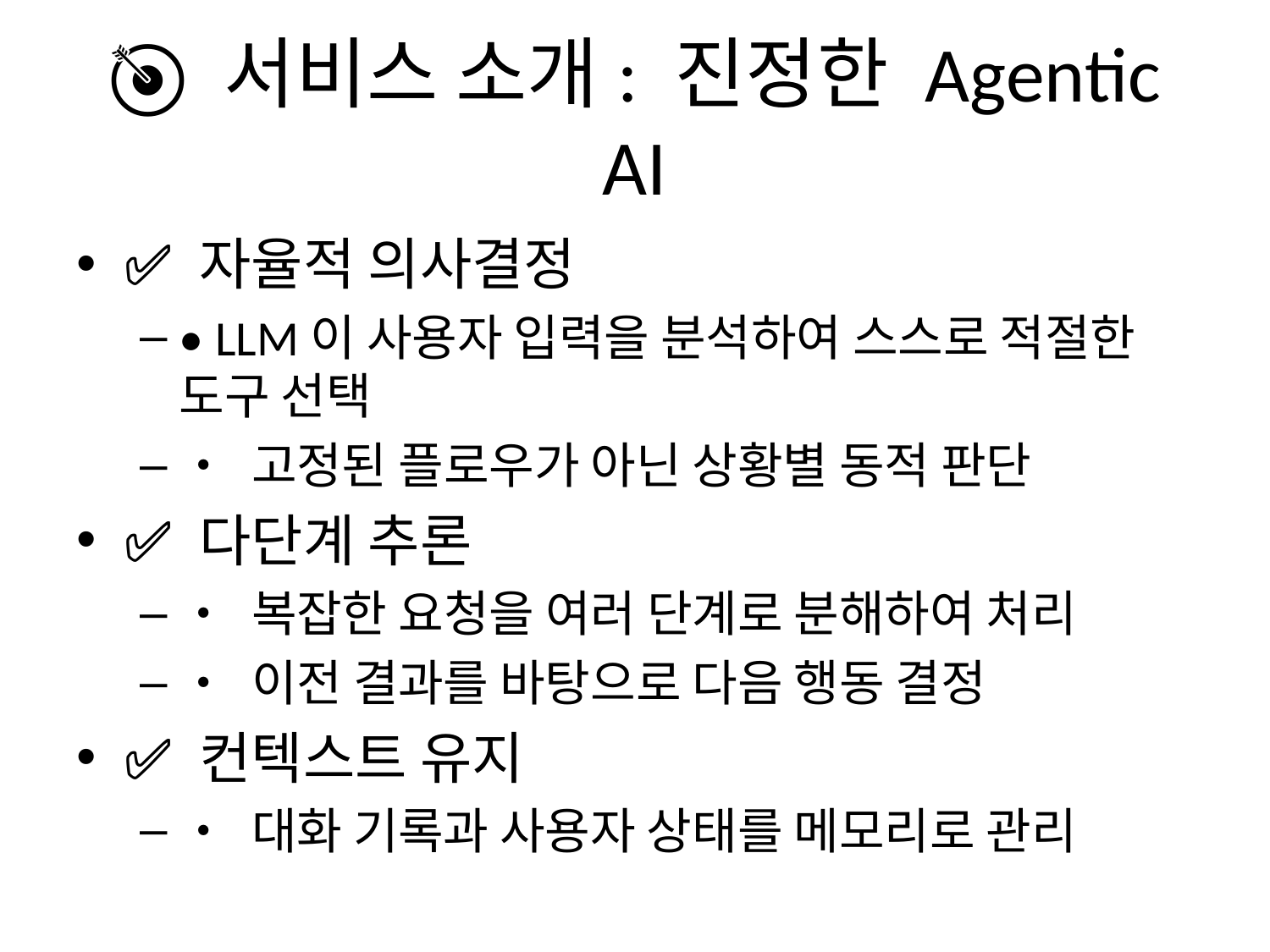

# 🎯 서비스 소개: 진정한 Agentic AI
✅ 자율적 의사결정
• LLM이 사용자 입력을 분석하여 스스로 적절한 도구 선택
• 고정된 플로우가 아닌 상황별 동적 판단
✅ 다단계 추론
• 복잡한 요청을 여러 단계로 분해하여 처리
• 이전 결과를 바탕으로 다음 행동 결정
✅ 컨텍스트 유지
• 대화 기록과 사용자 상태를 메모리로 관리